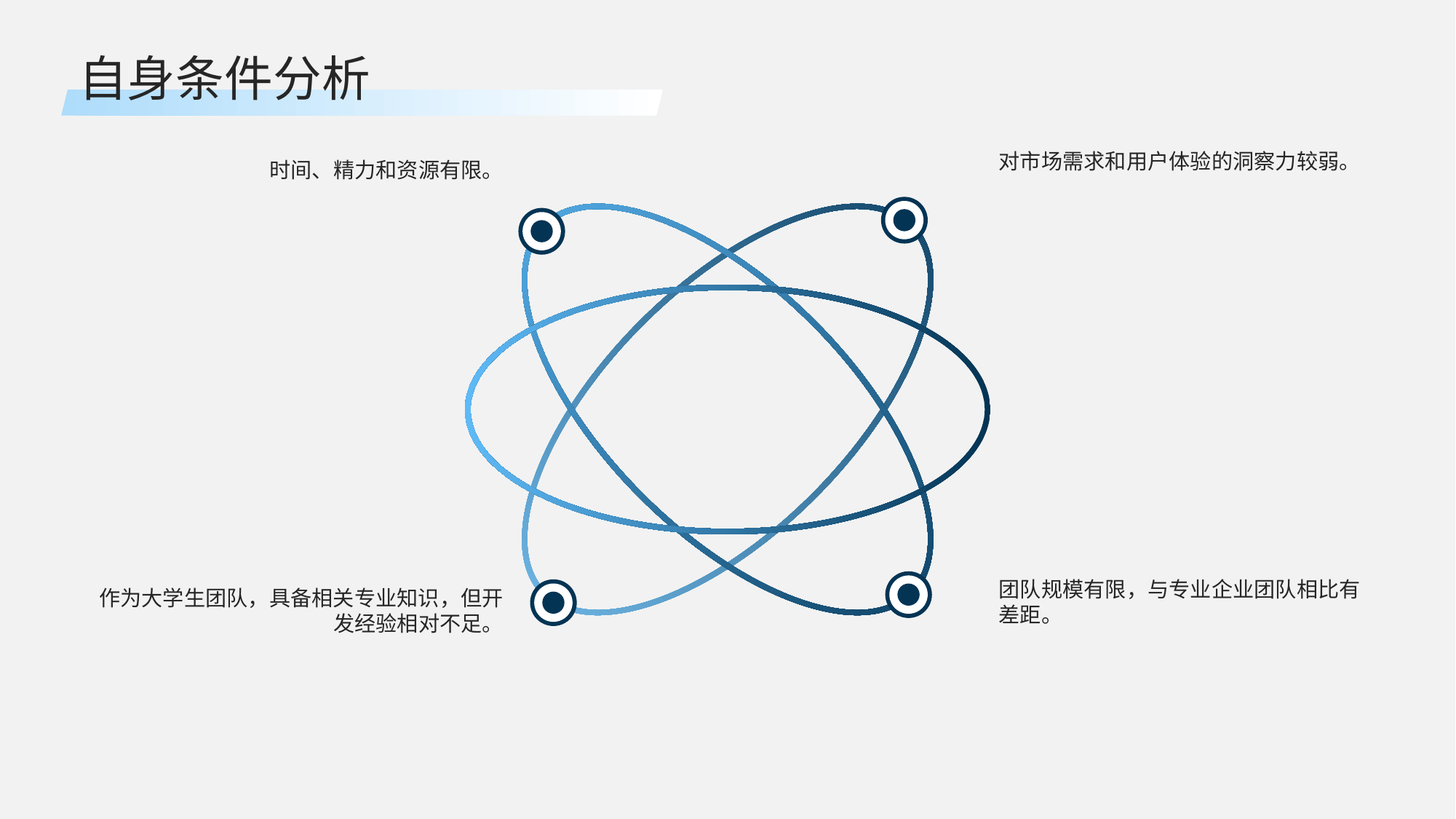

自身条件分析

对市场需求和用户体验的洞察力较弱。
时间、精力和资源有限。

团队规模有限，与专业企业团队相比有差距。
作为大学生团队，具备相关专业知识，但开发经验相对不足。